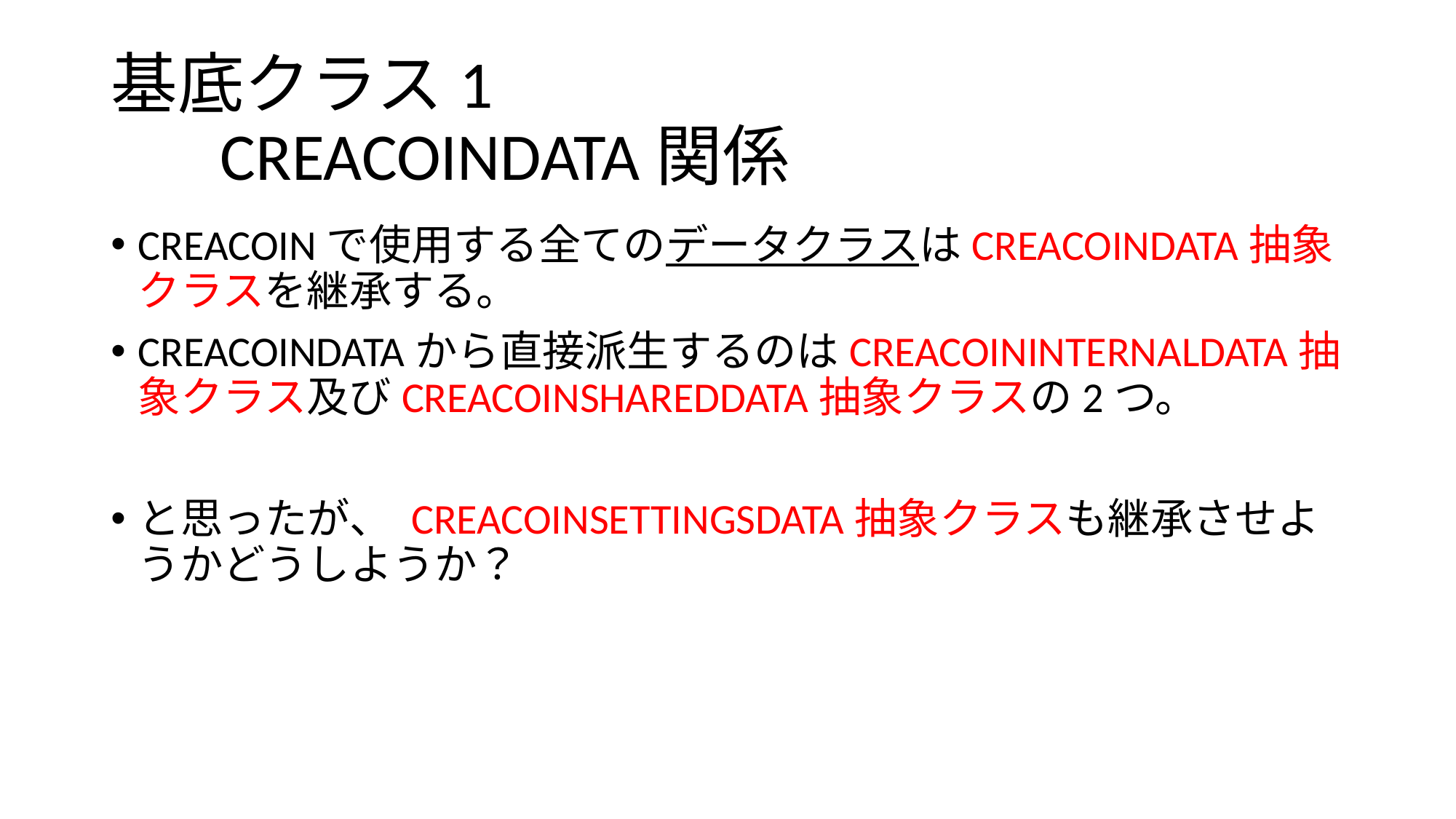

# 基底クラス1 CREACOINDATA関係
CREACOINで使用する全てのデータクラスはCREACOINDATA抽象クラスを継承する。
CREACOINDATAから直接派生するのはCREACOININTERNALDATA抽象クラス及びCREACOINSHAREDDATA抽象クラスの2つ。

と思ったが、 CREACOINSETTINGSDATA抽象クラスも継承させようかどうしようか？